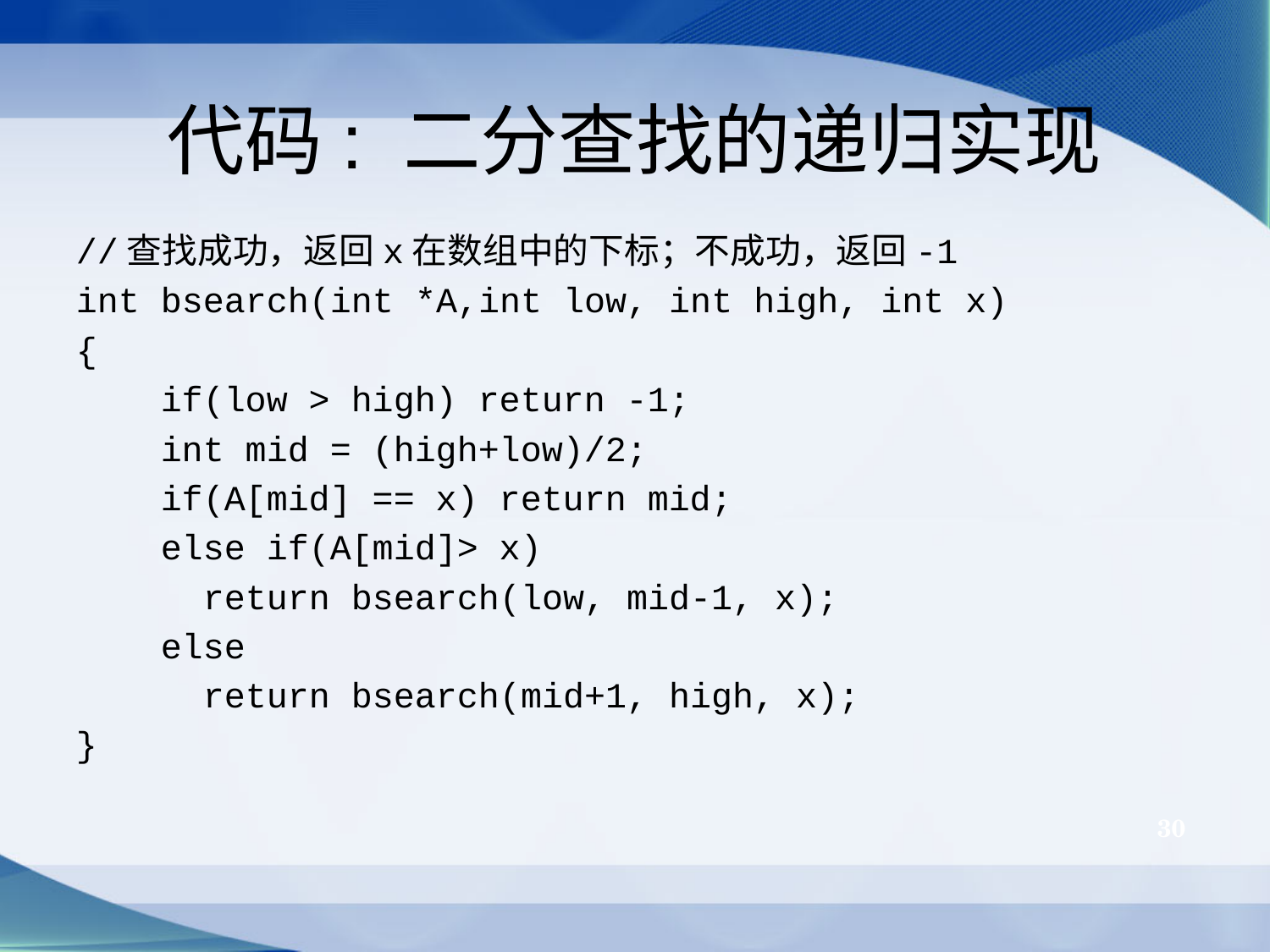

# 代码: 二分查找的递归实现
//查找成功，返回x在数组中的下标；不成功，返回-1
int bsearch(int *A,int low, int high, int x)
{
    if(low > high) return -1;
    int mid = (high+low)/2;
    if(A[mid] == x) return mid;
    else if(A[mid]> x)
      return bsearch(low, mid-1, x);
    else
      return bsearch(mid+1, high, x);
}

30